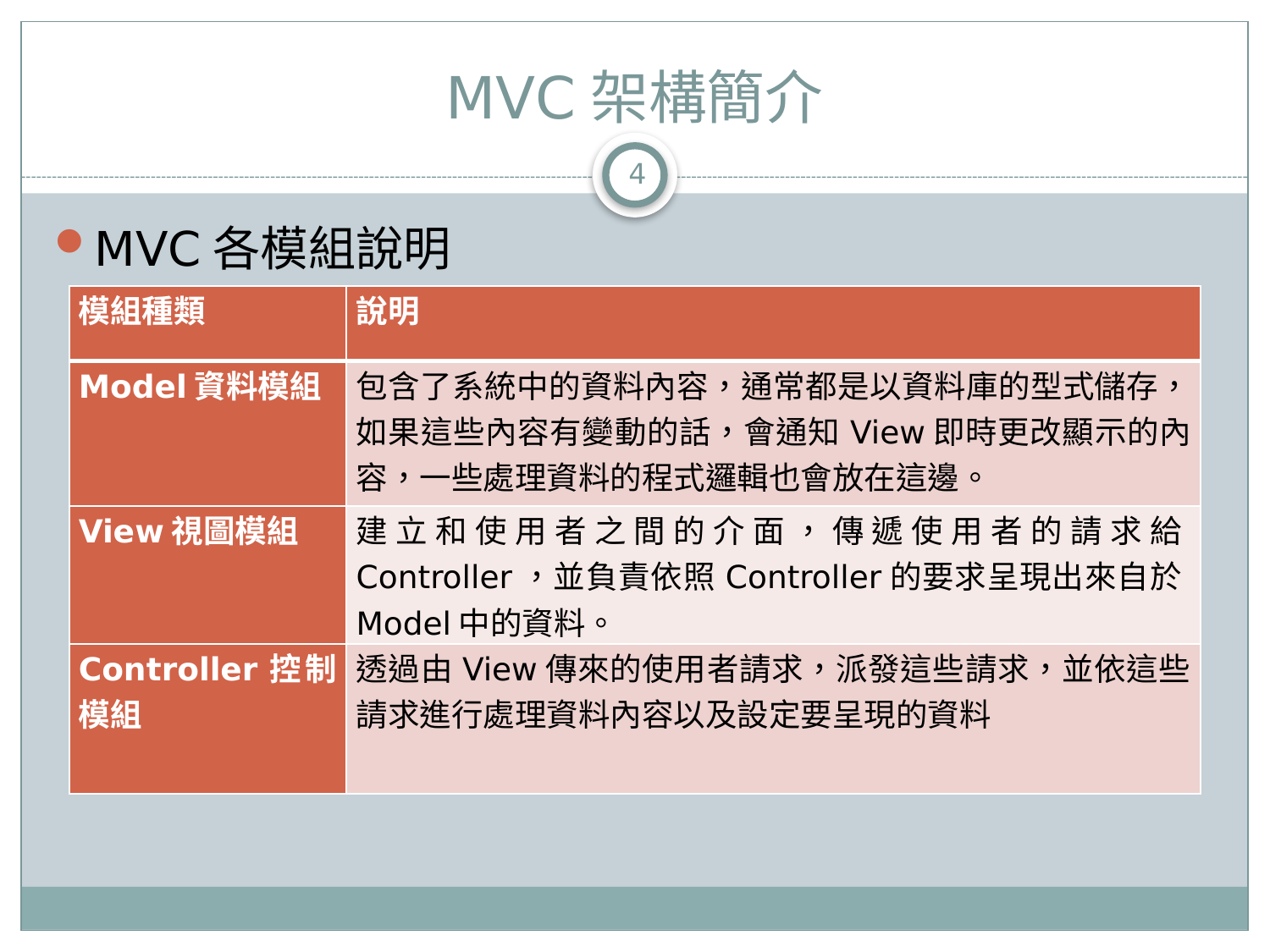

# MVC架構簡介
4
MVC各模組說明
| 模組種類 | 說明 |
| --- | --- |
| Model資料模組 | 包含了系統中的資料內容，通常都是以資料庫的型式儲存，如果這些內容有變動的話，會通知View即時更改顯示的內容，一些處理資料的程式邏輯也會放在這邊。 |
| View視圖模組 | 建立和使用者之間的介面，傳遞使用者的請求給Controller，並負責依照Controller的要求呈現出來自於Model中的資料。 |
| Controller控制模組 | 透過由View傳來的使用者請求，派發這些請求，並依這些請求進行處理資料內容以及設定要呈現的資料 |